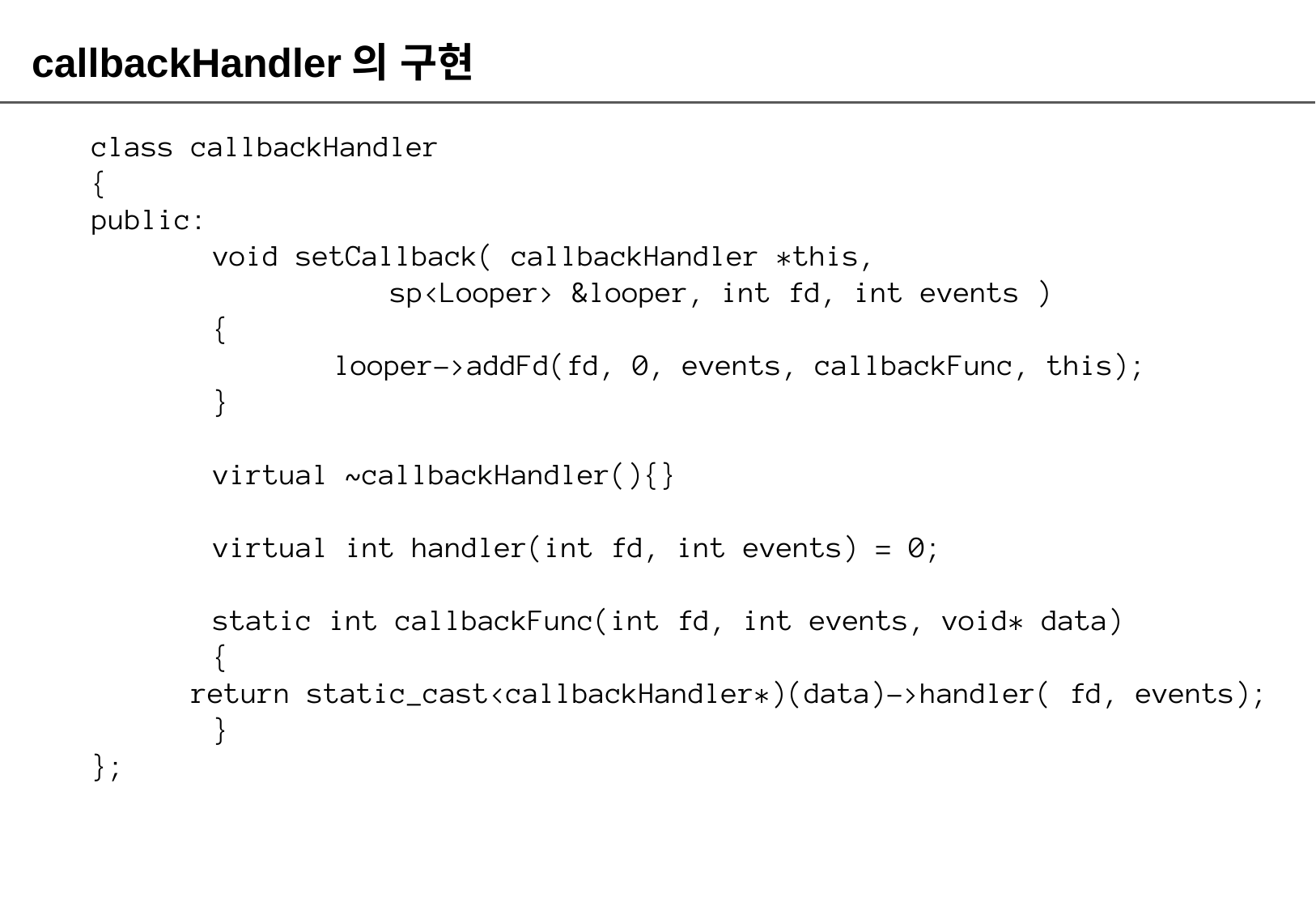

# callbackHandler의 구현
class callbackHandler
{
public:
	void setCallback( callbackHandler *this,
                  sp<Looper> &looper, int fd, int events )
	{
		looper->addFd(fd, 0, events, callbackFunc, this);
	}

	virtual ~callbackHandler(){}

	virtual int handler(int fd, int events) = 0;

	static int callbackFunc(int fd, int events, void* data)
	{
      return static_cast<callbackHandler*)(data)->handler( fd, events);
	}
};